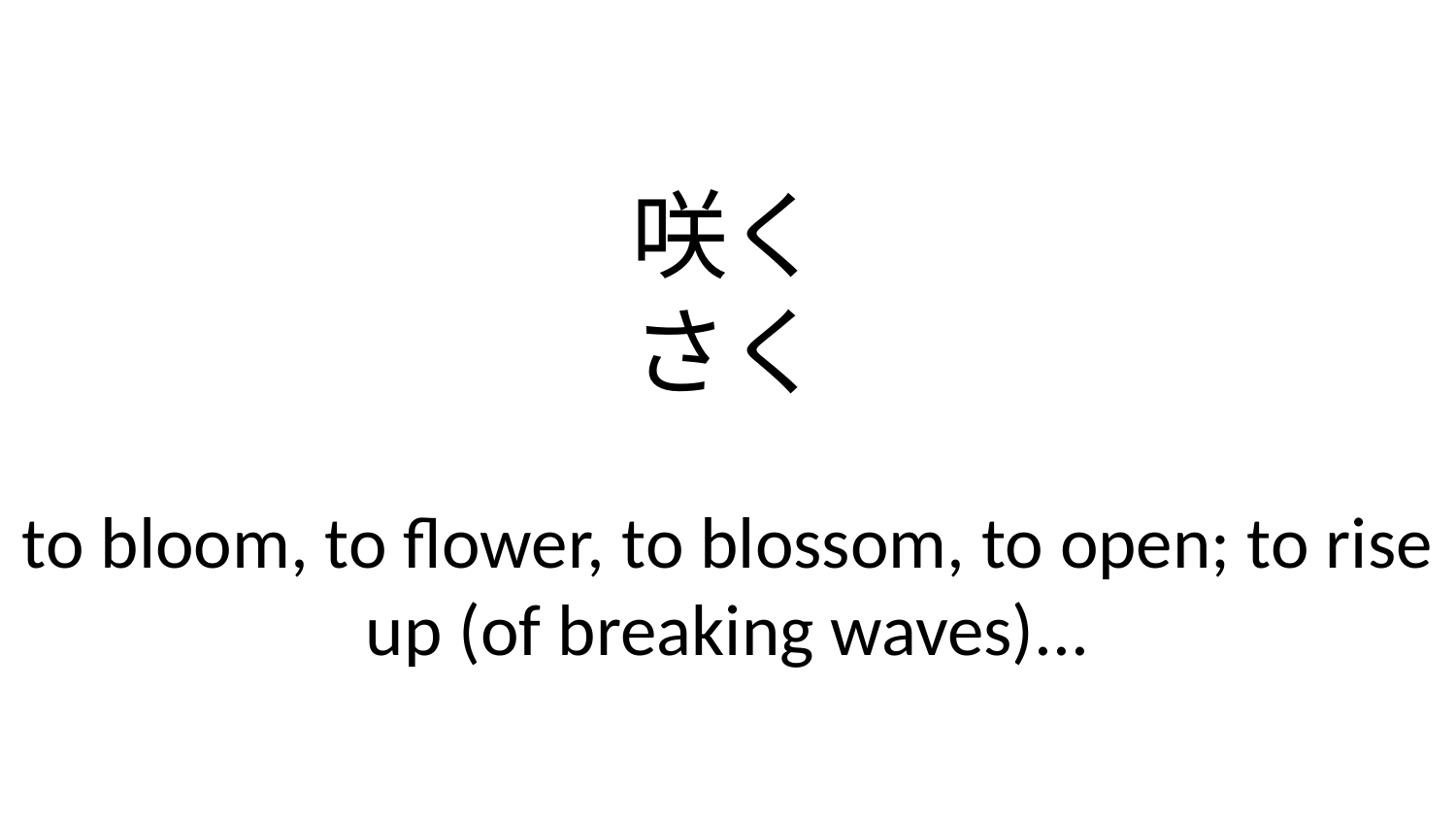

咲く
さく
to bloom, to flower, to blossom, to open; to rise up (of breaking waves)...